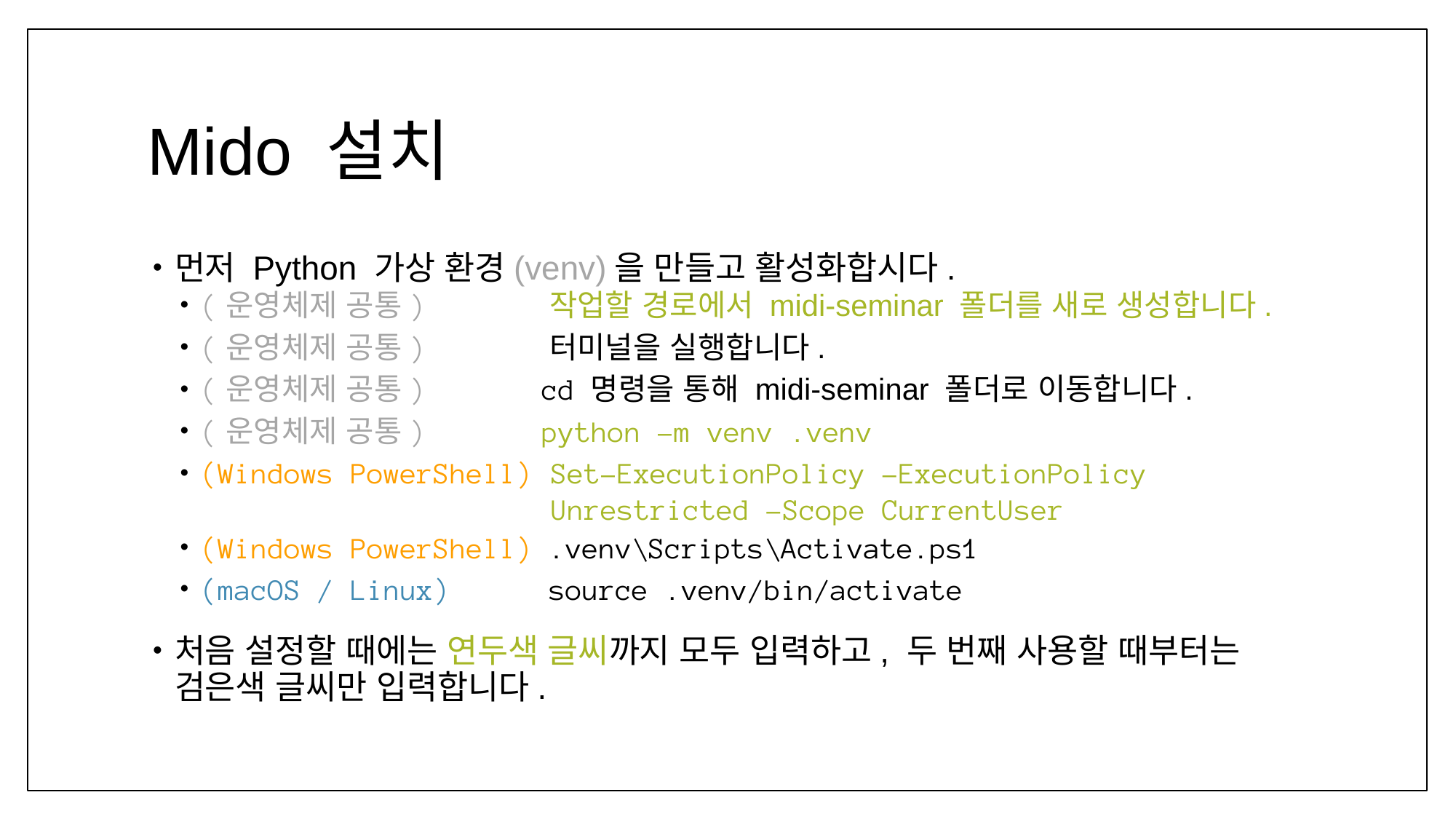

# Mido 설치
먼저 Python 가상 환경(venv)을 만들고 활성화합시다.
(운영체제 공통)       작업할 경로에서 midi-seminar 폴더를 새로 생성합니다.
(운영체제 공통)       터미널을 실행합니다.
(운영체제 공통)       cd 명령을 통해 midi-seminar 폴더로 이동합니다.
(운영체제 공통)       python -m venv .venv
(Windows PowerShell)
(Windows PowerShell) .venv\Scripts\Activate.ps1
(macOS / Linux)      source .venv/bin/activate
처음 설정할 때에는 연두색 글씨까지 모두 입력하고, 두 번째 사용할 때부터는
검은색 글씨만 입력합니다.

Set-ExecutionPolicy -ExecutionPolicy Unrestricted -Scope CurrentUser